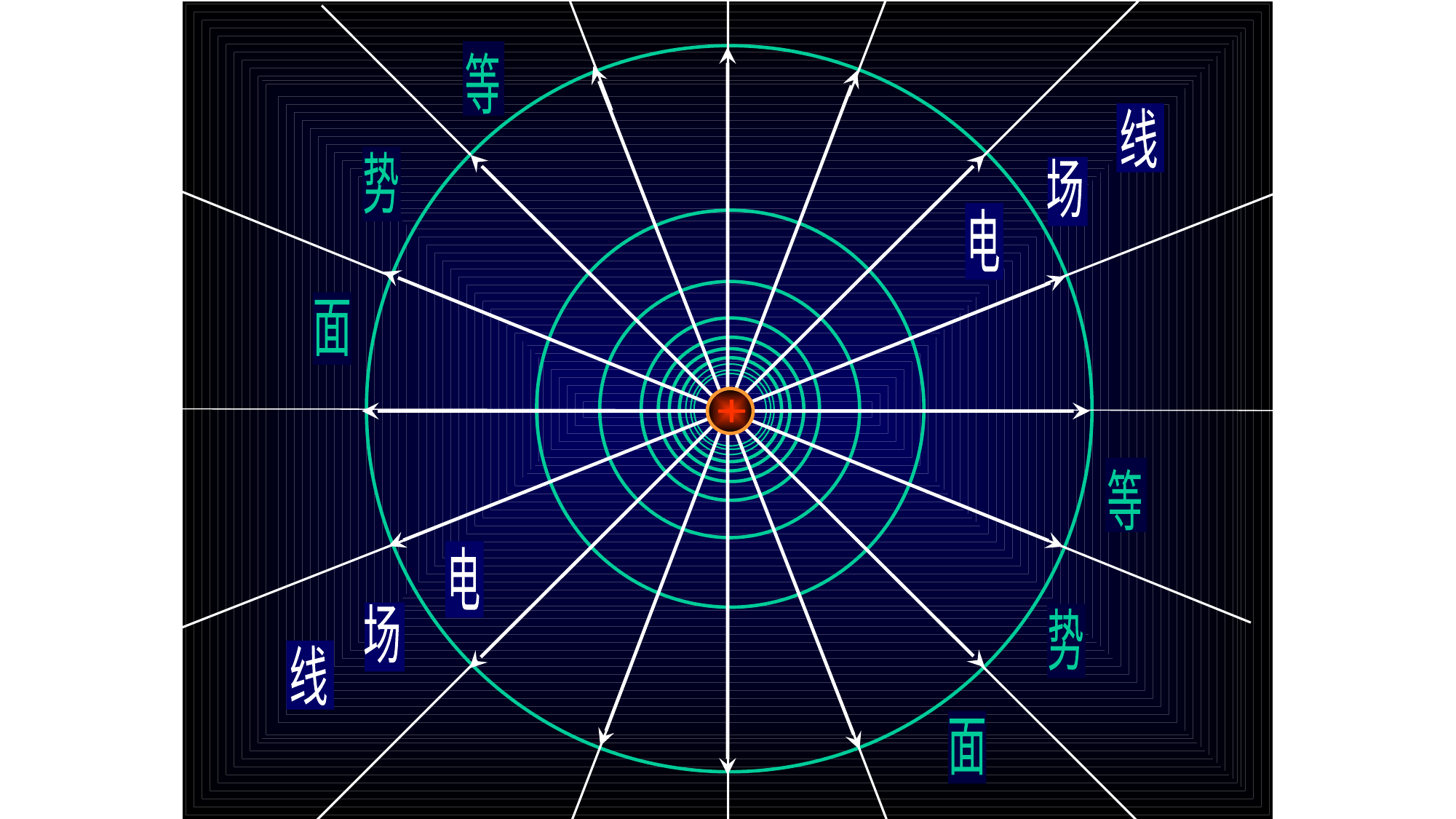

点电荷势场

+

等

势

面

等

势

面

线

场

电

电

场

线